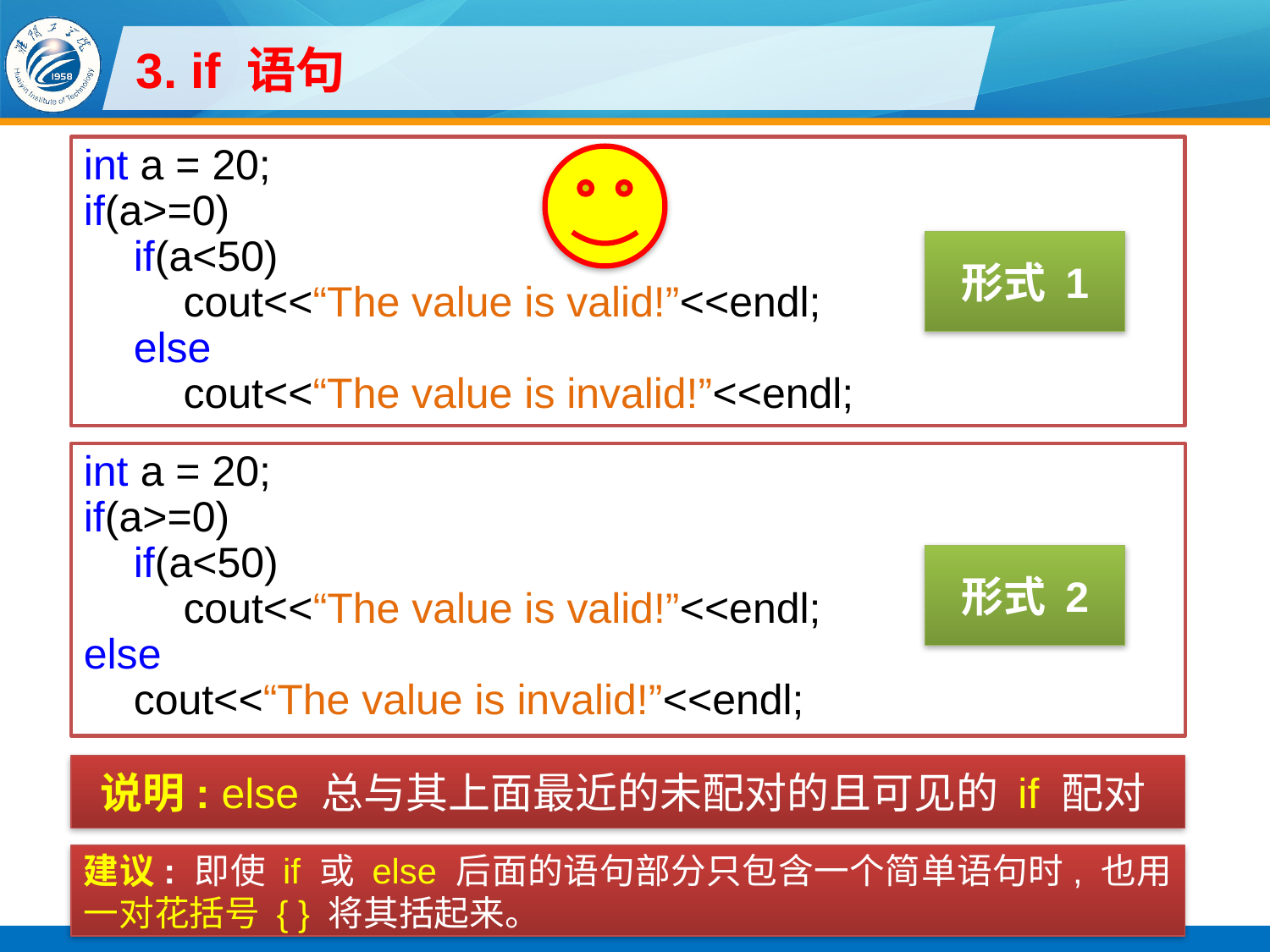

# 3. if 语句
int a = 20;
if(a>=0)
if(a<50)
cout<<“The value is valid!”<<endl;
else
cout<<“The value is invalid!”<<endl;

形式 1
int a = 20;
if(a>=0)
if(a<50)
cout<<“The value is valid!”<<endl;
else
cout<<“The value is invalid!”<<endl;
形式 2
说明: else 总与其上面最近的未配对的且可见的 if 配对
建议: 即使 if 或 else 后面的语句部分只包含一个简单语句时, 也用一对花括号 { } 将其括起来。